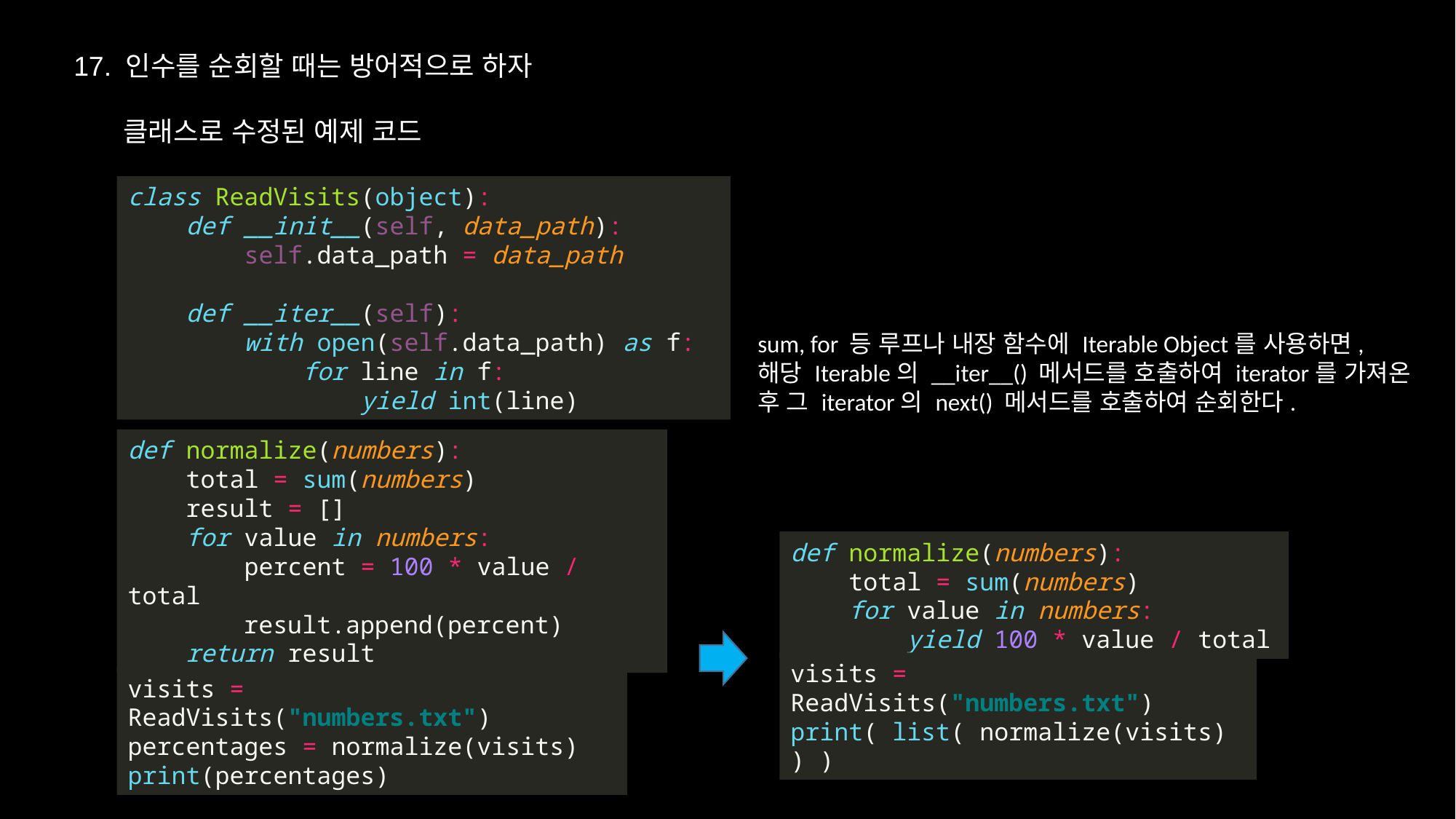

17. 인수를 순회할 때는 방어적으로 하자
클래스로 수정된 예제 코드
class ReadVisits(object):
    def __init__(self, data_path):
        self.data_path = data_path
    def __iter__(self):
        with open(self.data_path) as f:
            for line in f:
                yield int(line)
sum, for 등 루프나 내장 함수에 Iterable Object를 사용하면,
해당 Iterable의 __iter__() 메서드를 호출하여 iterator를 가져온 후 그 iterator의 next() 메서드를 호출하여 순회한다.
def normalize(numbers):
    total = sum(numbers)
    result = []
    for value in numbers:
        percent = 100 * value / total
        result.append(percent)
    return result
def normalize(numbers):
    total = sum(numbers)
    for value in numbers:
        yield 100 * value / total

visits = ReadVisits("numbers.txt")
percentages = normalize(visits)
print(percentages)
visits = ReadVisits("numbers.txt")
print( list( normalize(visits) ) )